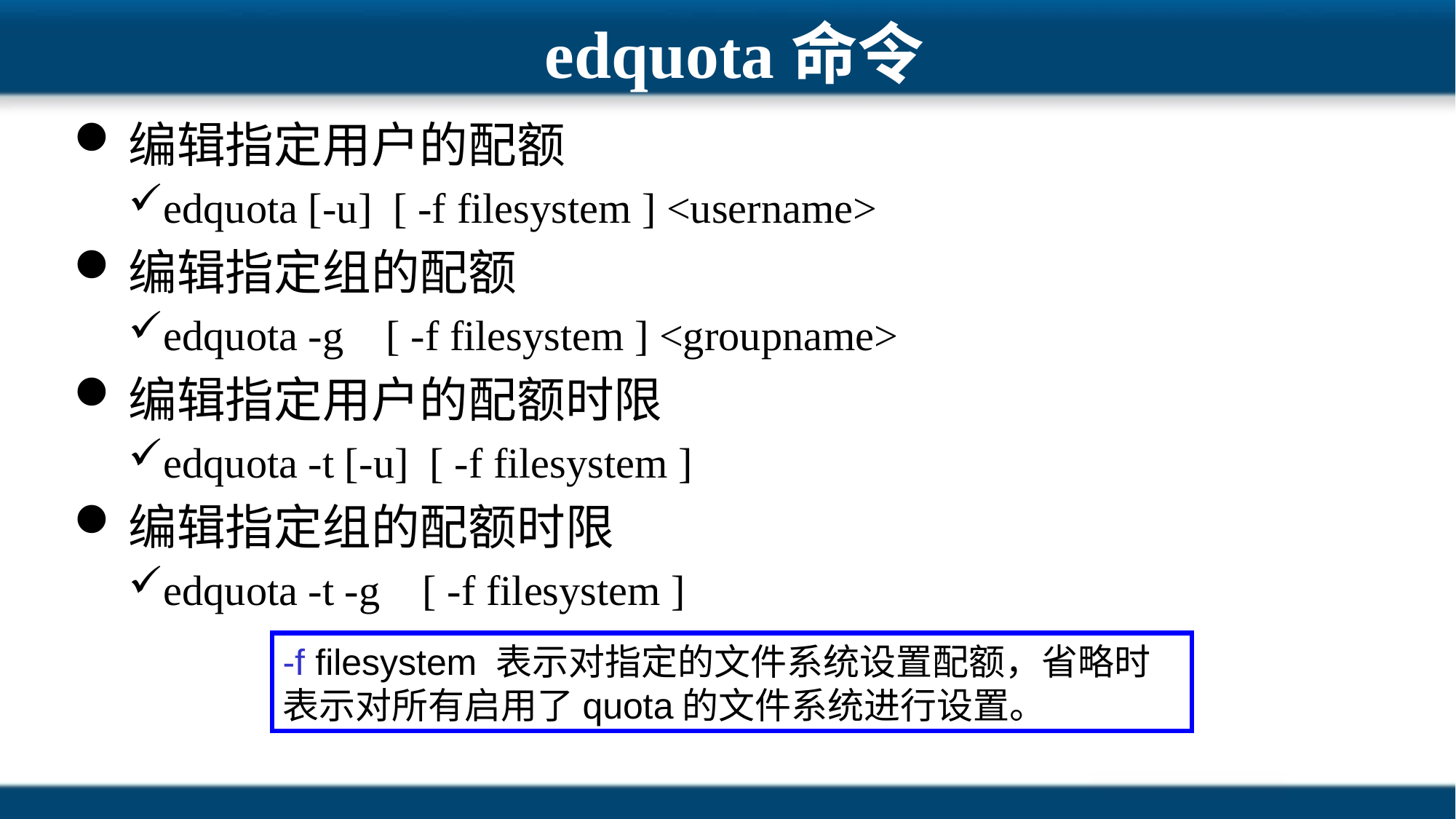

# edquota命令
编辑指定用户的配额
edquota [-u]  [ -f filesystem ] <username>
编辑指定组的配额
edquota -g    [ -f filesystem ] <groupname>
编辑指定用户的配额时限
edquota -t [-u]  [ -f filesystem ]
编辑指定组的配额时限
edquota -t -g    [ -f filesystem ]
-f filesystem 表示对指定的文件系统设置配额，省略时表示对所有启用了quota的文件系统进行设置。